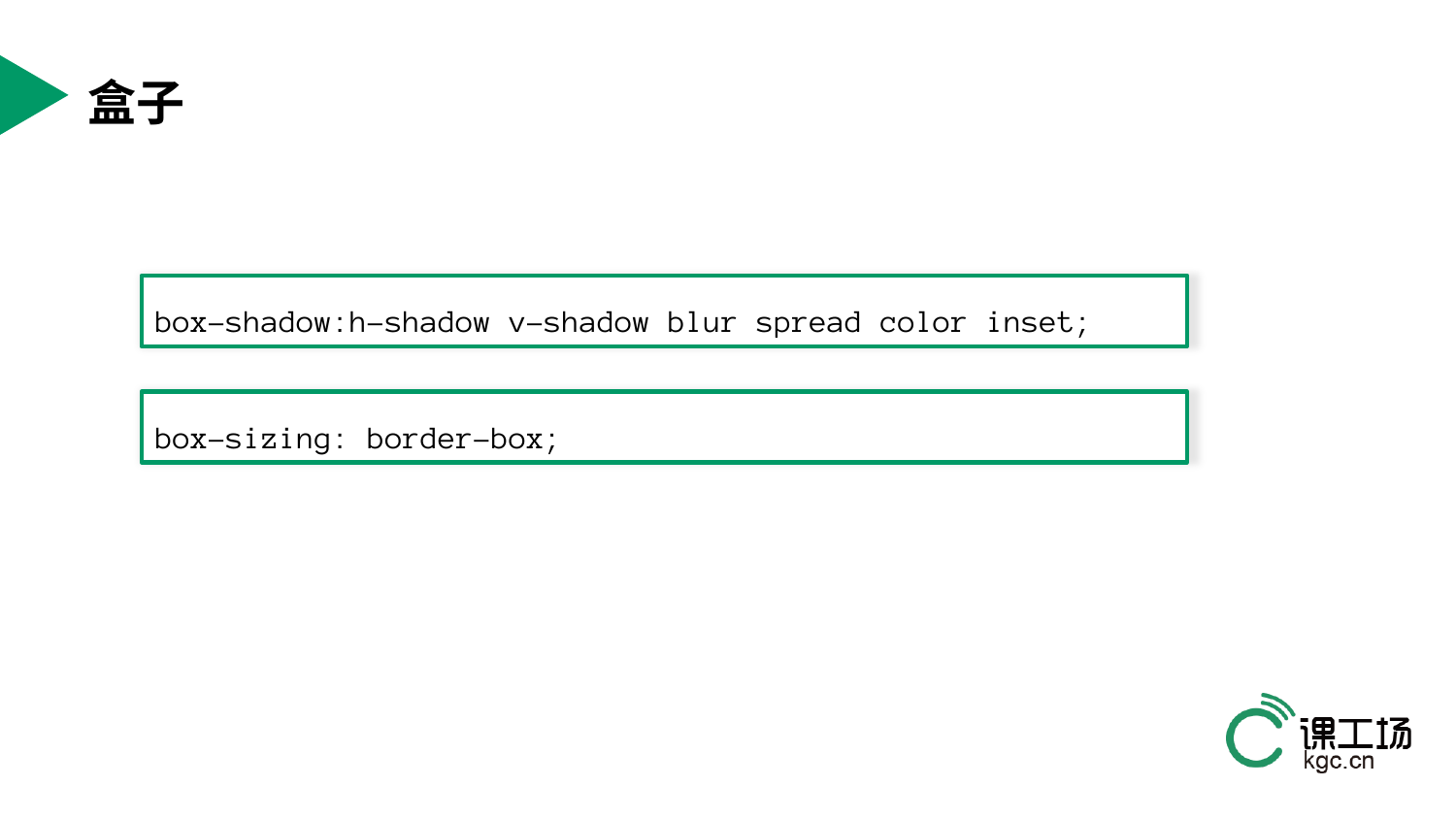

# 盒子
box-shadow:h-shadow v-shadow blur spread color inset;
box-sizing: border-box;